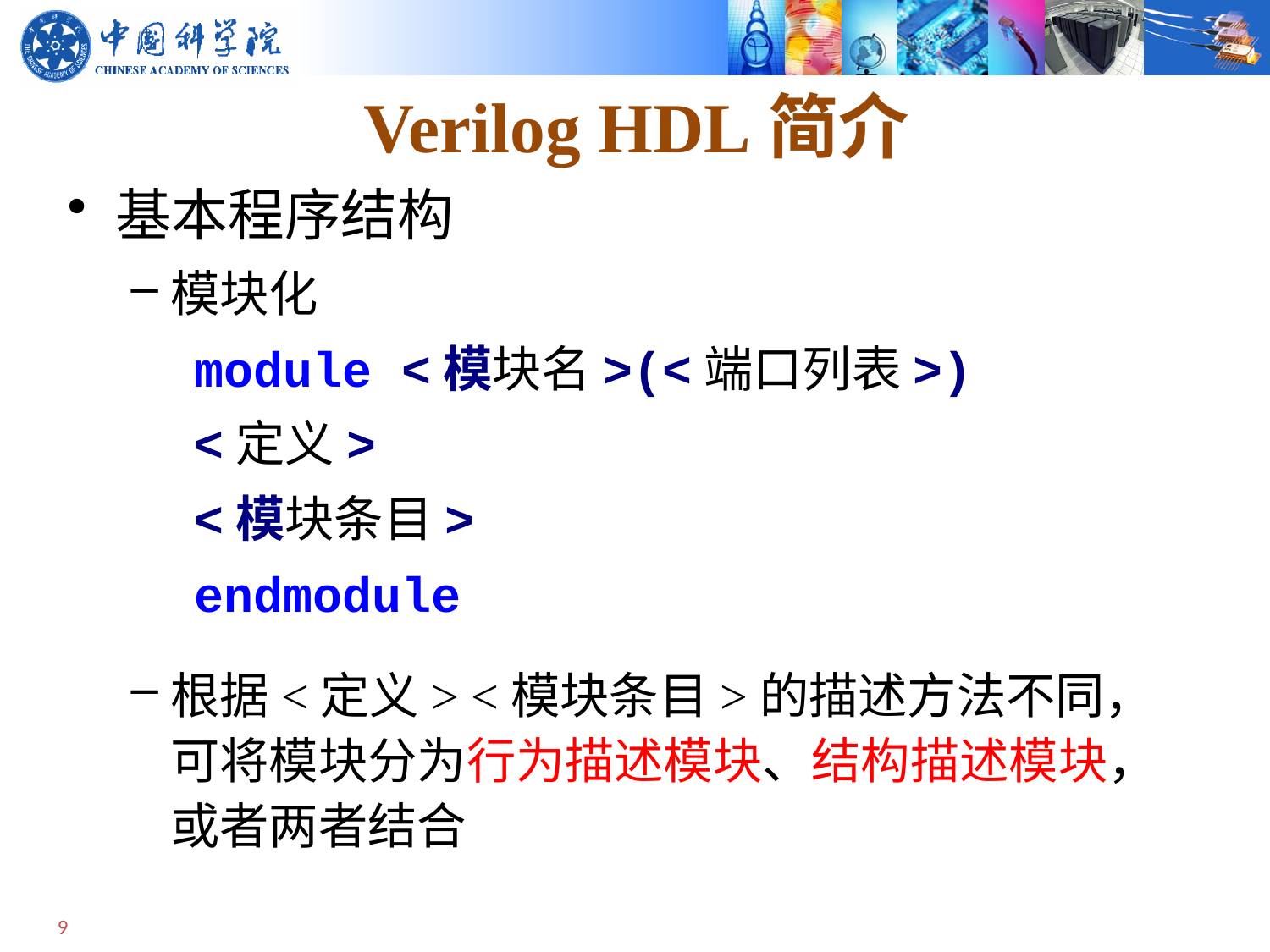

# Verilog HDL简介
基本程序结构
模块化
	module <模块名>(<端口列表>)
	<定义>
	<模块条目>
	endmodule

根据<定义> <模块条目>的描述方法不同，可将模块分为行为描述模块、结构描述模块，或者两者结合